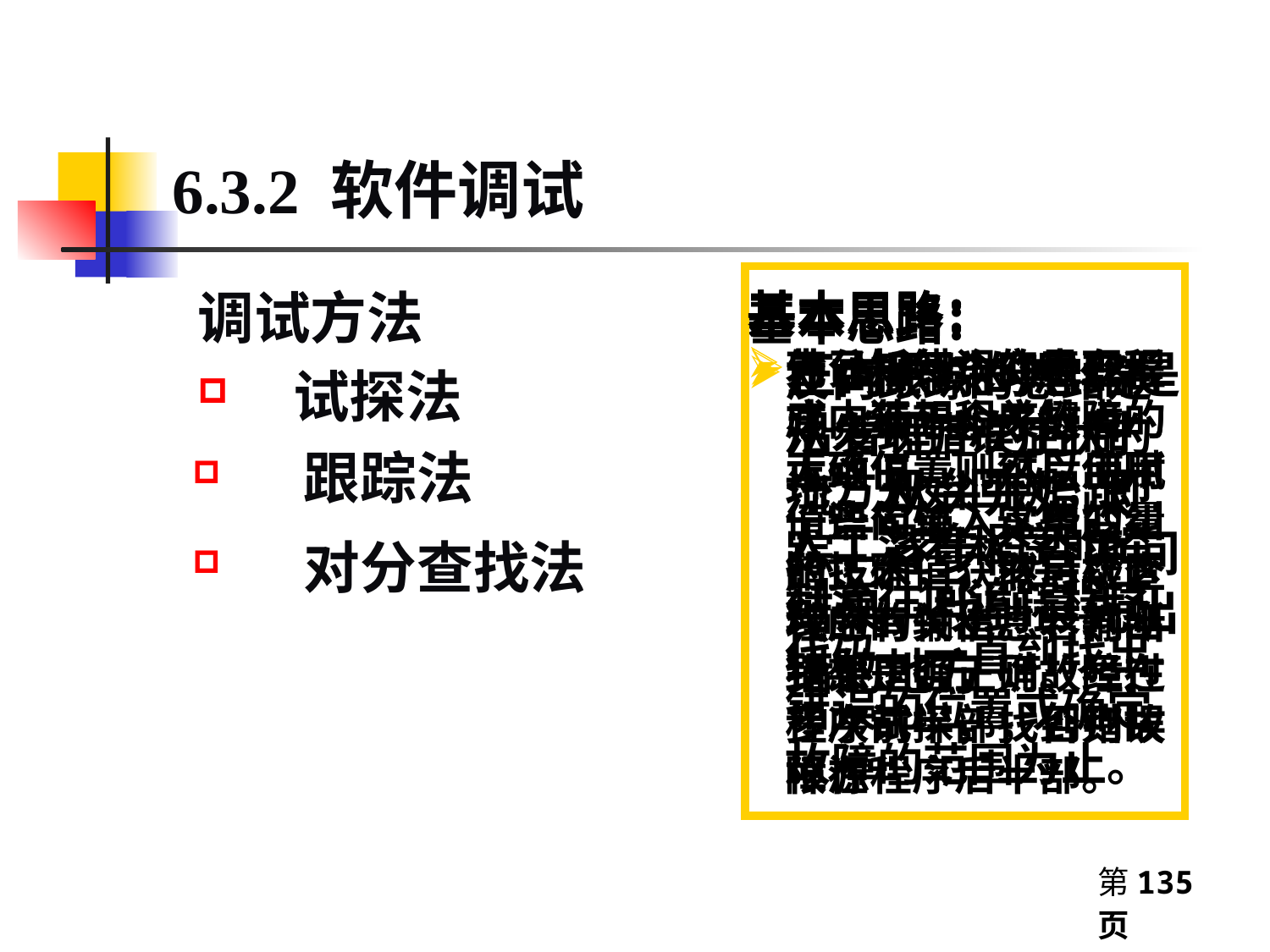

# 6.3.2 软件调试
基本思路：
先分析错误的表现形式，猜想程序故障的大致位置，然后使用一些简单、常用的纠错技术，获取可疑区域的有关信息，判断猜想是否正确。经过多次试探，找到错误根源
基本思路：
正向跟踪的思路是沿着程序的控制流，从头开始跟踪，逐步检查中间结果，找到最先出错的地方

基本思路：
反向跟踪的思路是从发现错误症状的地方开始回溯，即人工沿着程序的控制流往回追踪程序代码，一直到找出错误的位置或确定故障的范围为止。
基本思路：
若已知每个变量在程序内若干个关键点的正确值，则可以用赋值语句输入这些变量的正确值，然后检查程序的输出。若输出结果正确，则故障在程序前半部，否则故障在程序后半部。
调试方法
试探法
 跟踪法
 对分查找法